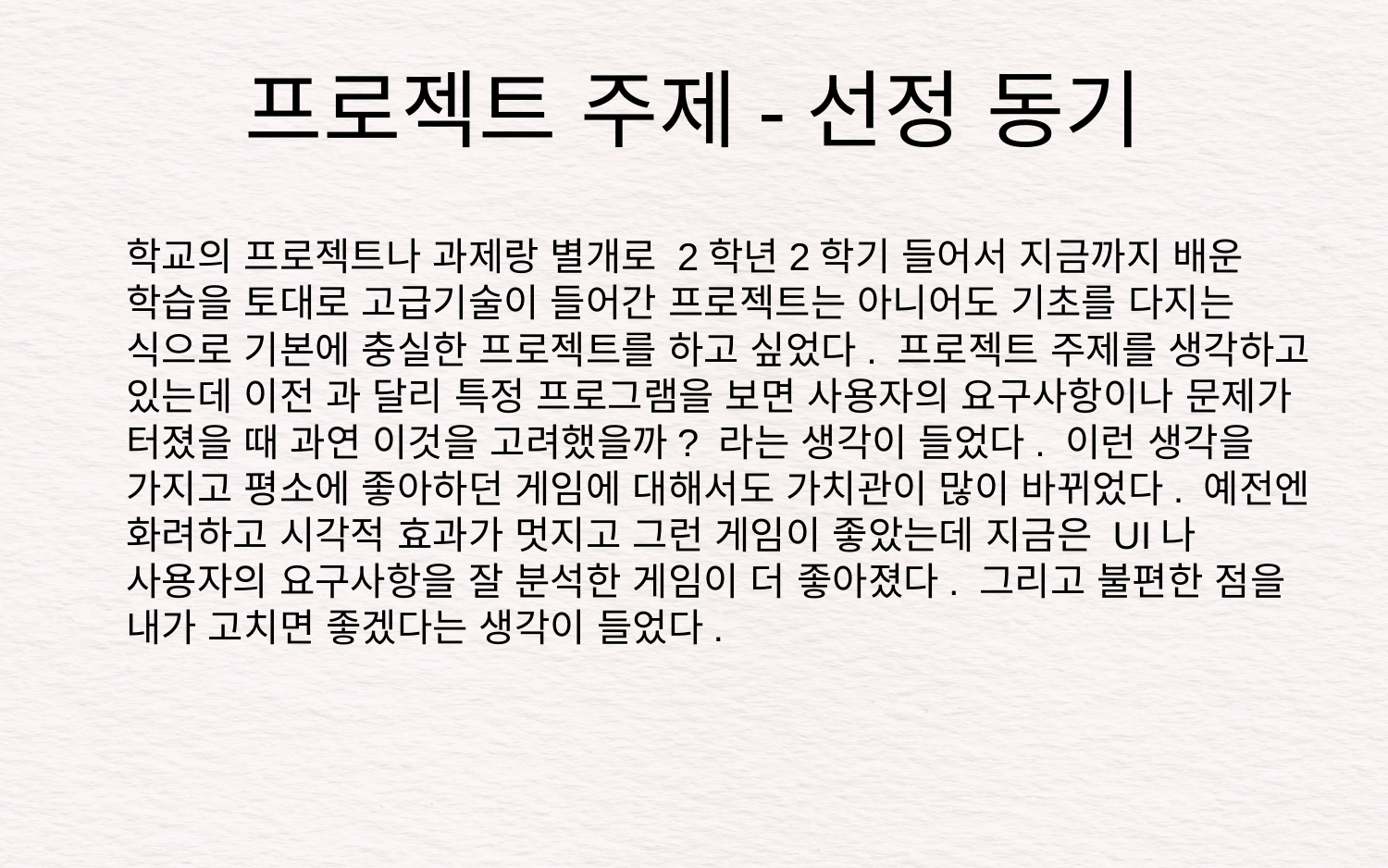

# 프로젝트 주제-선정 동기

학교의 프로젝트나 과제랑 별개로 2학년2학기 들어서 지금까지 배운 학습을 토대로 고급기술이 들어간 프로젝트는 아니어도 기초를 다지는 식으로 기본에 충실한 프로젝트를 하고 싶었다. 프로젝트 주제를 생각하고 있는데 이전 과 달리 특정 프로그램을 보면 사용자의 요구사항이나 문제가 터졌을 때 과연 이것을 고려했을까? 라는 생각이 들었다. 이런 생각을 가지고 평소에 좋아하던 게임에 대해서도 가치관이 많이 바뀌었다. 예전엔 화려하고 시각적 효과가 멋지고 그런 게임이 좋았는데 지금은 UI나 사용자의 요구사항을 잘 분석한 게임이 더 좋아졌다. 그리고 불편한 점을 내가 고치면 좋겠다는 생각이 들었다.